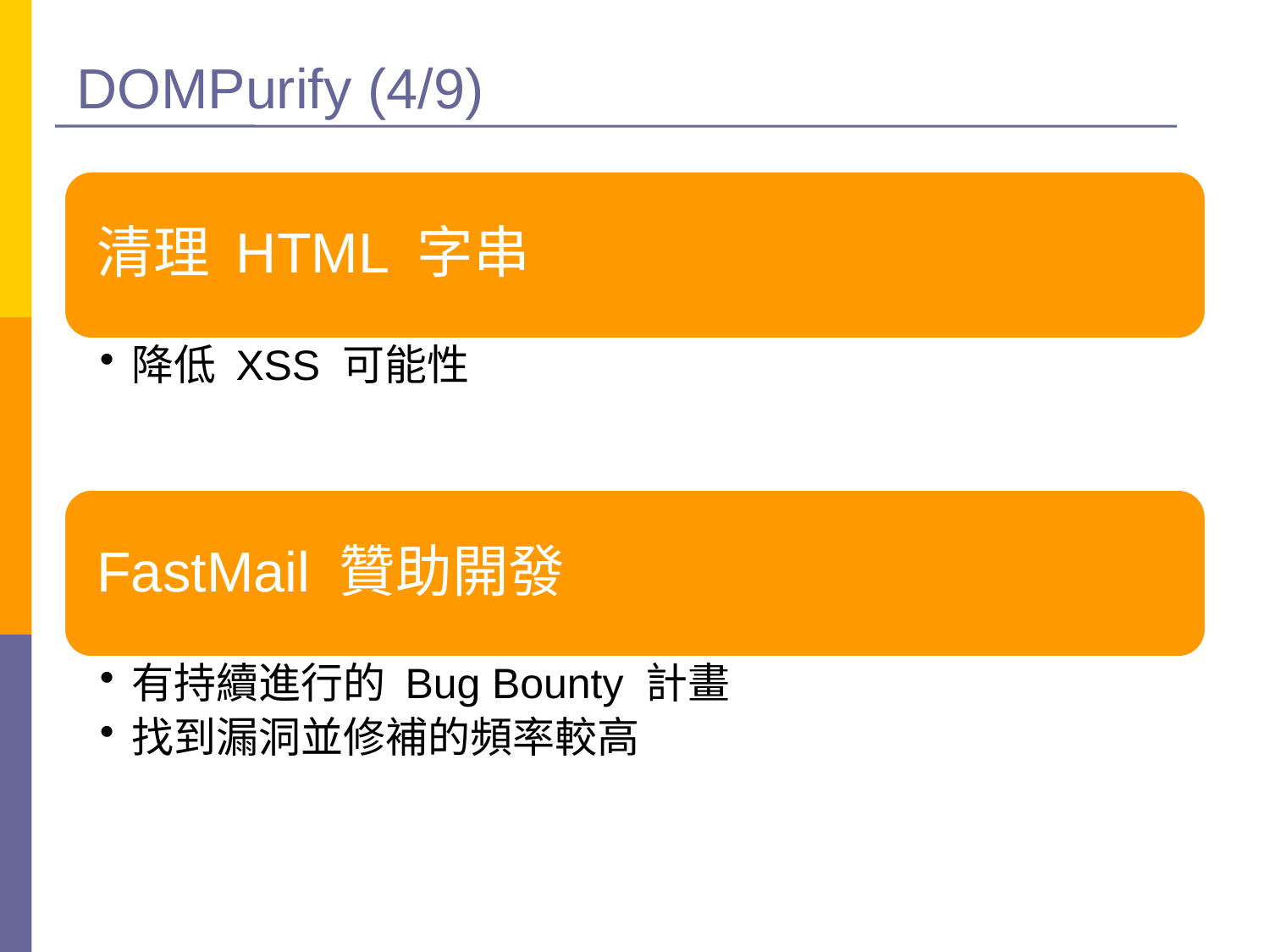

# DOMPurify (4/9)
清理 HTML 字串
降低 XSS 可能性
FastMail 贊助開發
有持續進行的 Bug Bounty 計畫
找到漏洞並修補的頻率較高